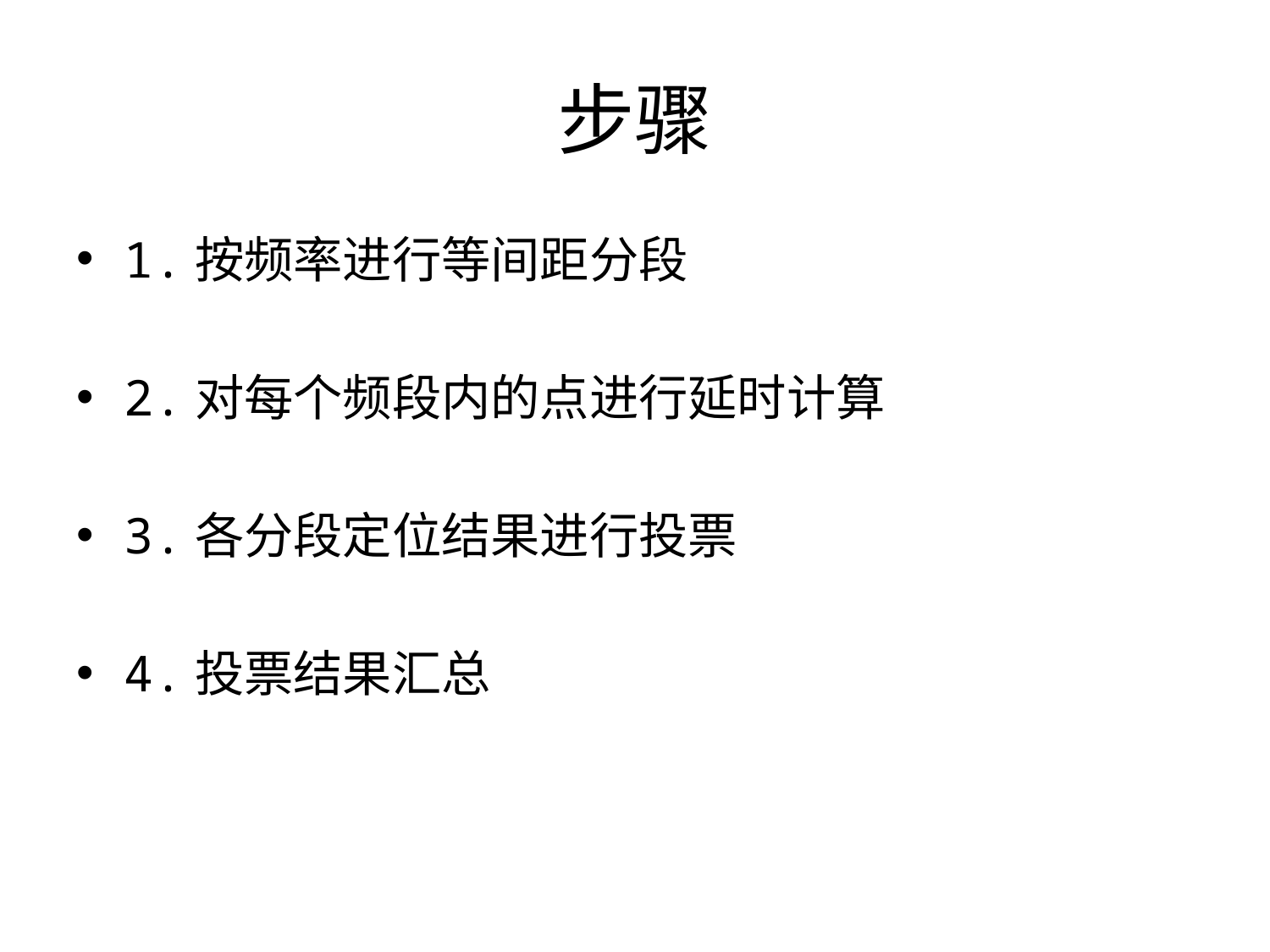

# 步骤
1.按频率进行等间距分段

2.对每个频段内的点进行延时计算

3.各分段定位结果进行投票

4.投票结果汇总